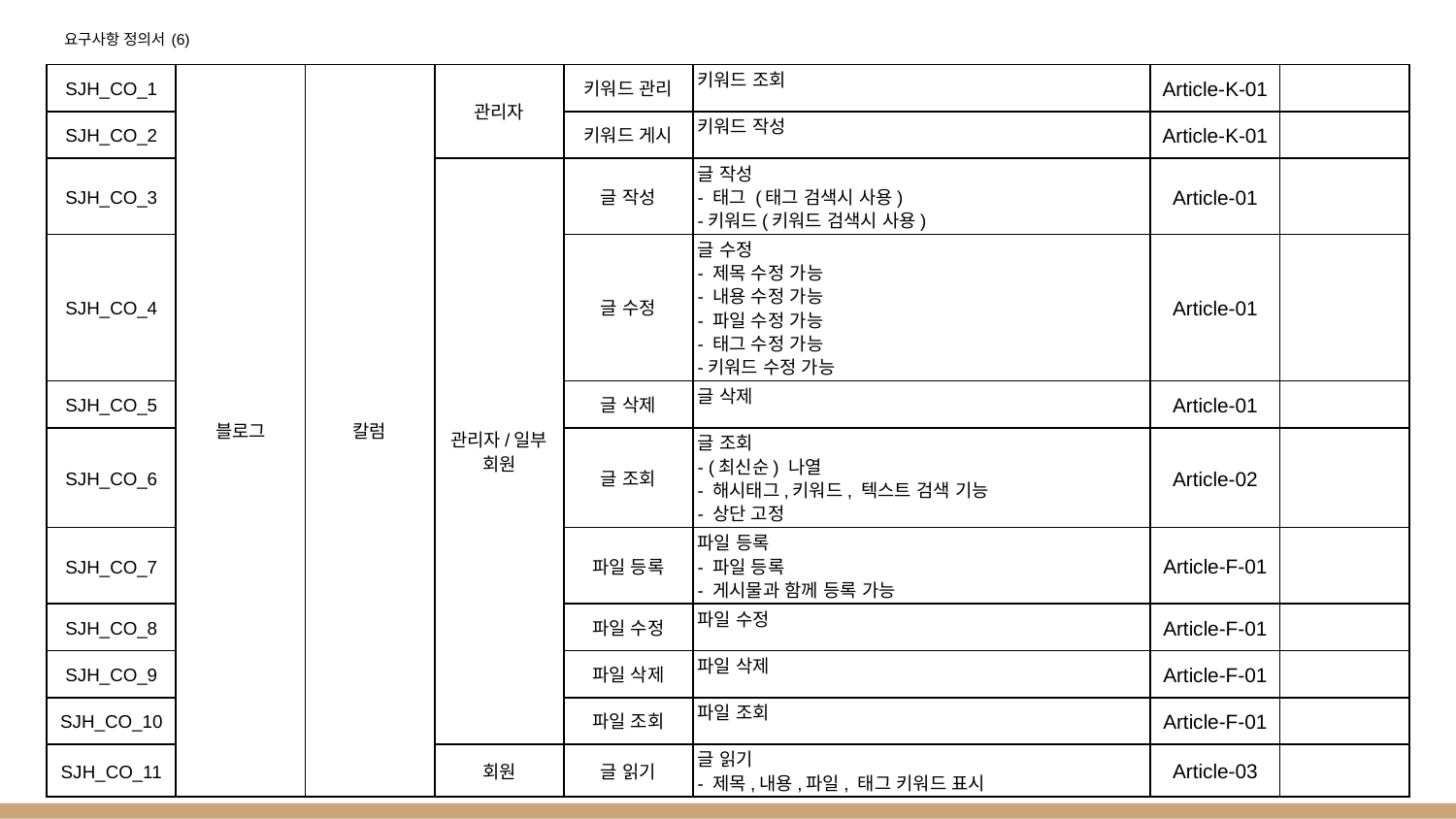

# 요구사항 정의서 (6)
| SJH\_CO\_1 | 블로그 | 칼럼 | 관리자 | 키워드 관리 | 키워드 조회 | Article-K-01 |  |
| --- | --- | --- | --- | --- | --- | --- | --- |
| SJH\_CO\_2 |  |  |  | 키워드 게시 | 키워드 작성 | Article-K-01 |  |
| SJH\_CO\_3 |  |  | 관리자/일부 회원 | 글 작성 | 글 작성 - 태그 (태그 검색시 사용) -키워드(키워드 검색시 사용) | Article-01 |  |
| SJH\_CO\_4 |  |  |  | 글 수정 | 글 수정 - 제목 수정 가능 - 내용 수정 가능 - 파일 수정 가능 - 태그 수정 가능 -키워드 수정 가능 | Article-01 |  |
| SJH\_CO\_5 |  |  |  | 글 삭제 | 글 삭제 | Article-01 |  |
| SJH\_CO\_6 |  |  |  | 글 조회 | 글 조회 - (최신순) 나열 - 해시태그,키워드, 텍스트 검색 기능 - 상단 고정 | Article-02 |  |
| SJH\_CO\_7 |  |  |  | 파일 등록 | 파일 등록 - 파일 등록 - 게시물과 함께 등록 가능 | Article-F-01 |  |
| SJH\_CO\_8 |  |  |  | 파일 수정 | 파일 수정 | Article-F-01 |  |
| SJH\_CO\_9 |  |  |  | 파일 삭제 | 파일 삭제 | Article-F-01 |  |
| SJH\_CO\_10 |  |  |  | 파일 조회 | 파일 조회 | Article-F-01 |  |
| SJH\_CO\_11 |  |  | 회원 | 글 읽기 | 글 읽기 - 제목,내용,파일, 태그 키워드 표시 | Article-03 |  |